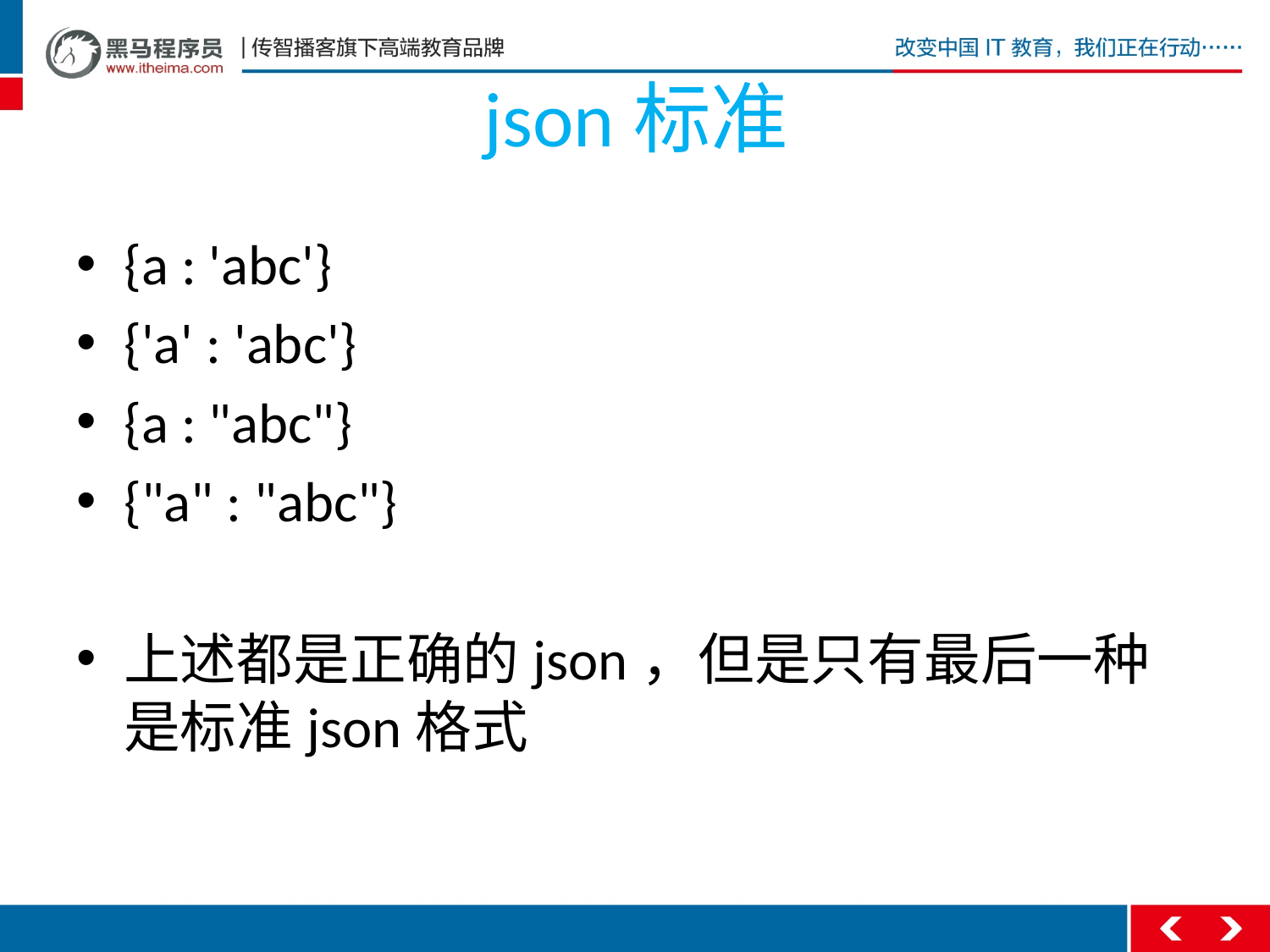

# json标准
{a : 'abc'}
{'a' : 'abc'}
{a : "abc"}
{"a" : "abc"}

上述都是正确的json，但是只有最后一种是标准json格式